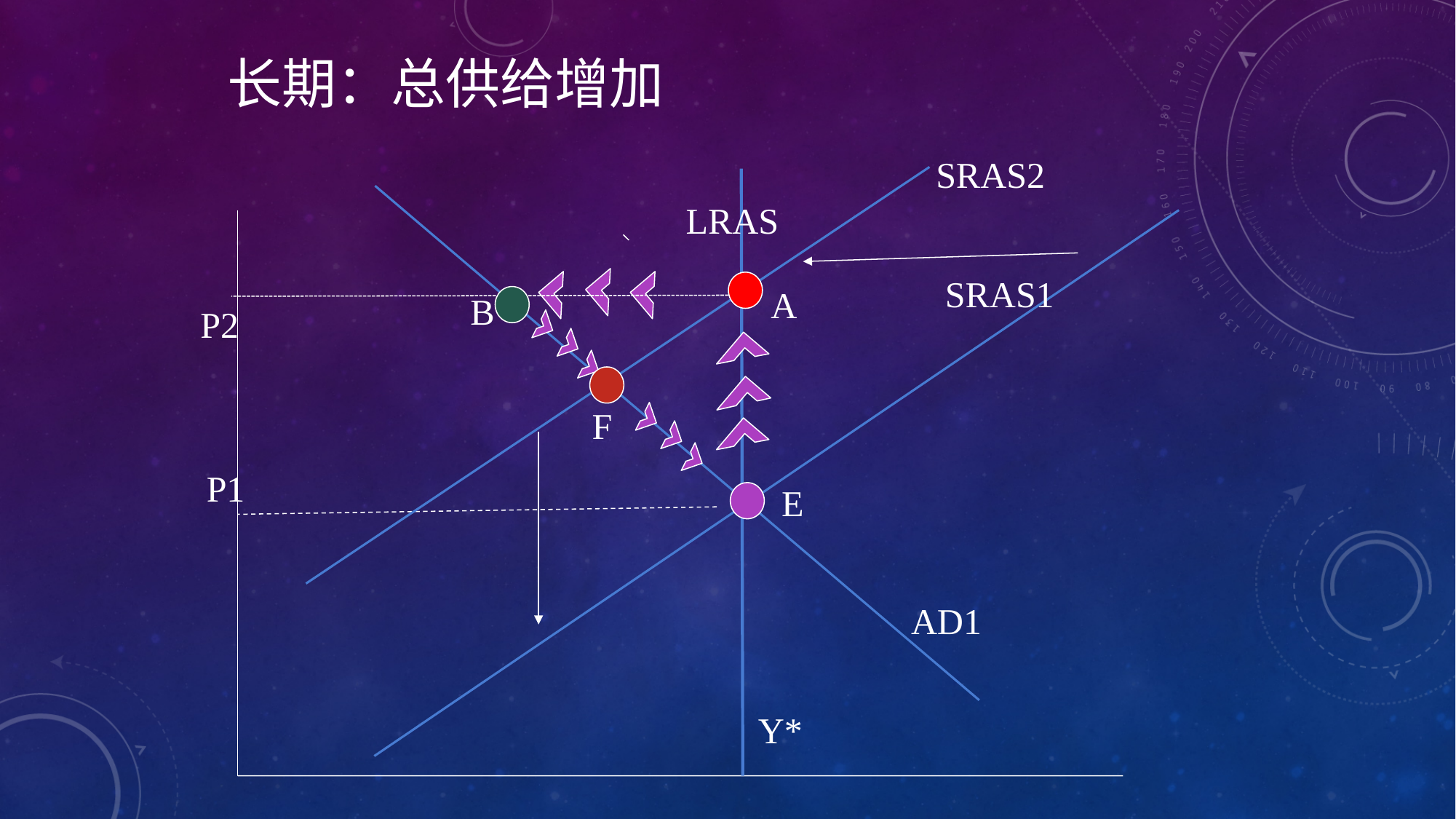

# 长期：总供给增加
SRAS2
LRAS
SRAS1

A

B

P2

F

P1
E

AD1
Y*